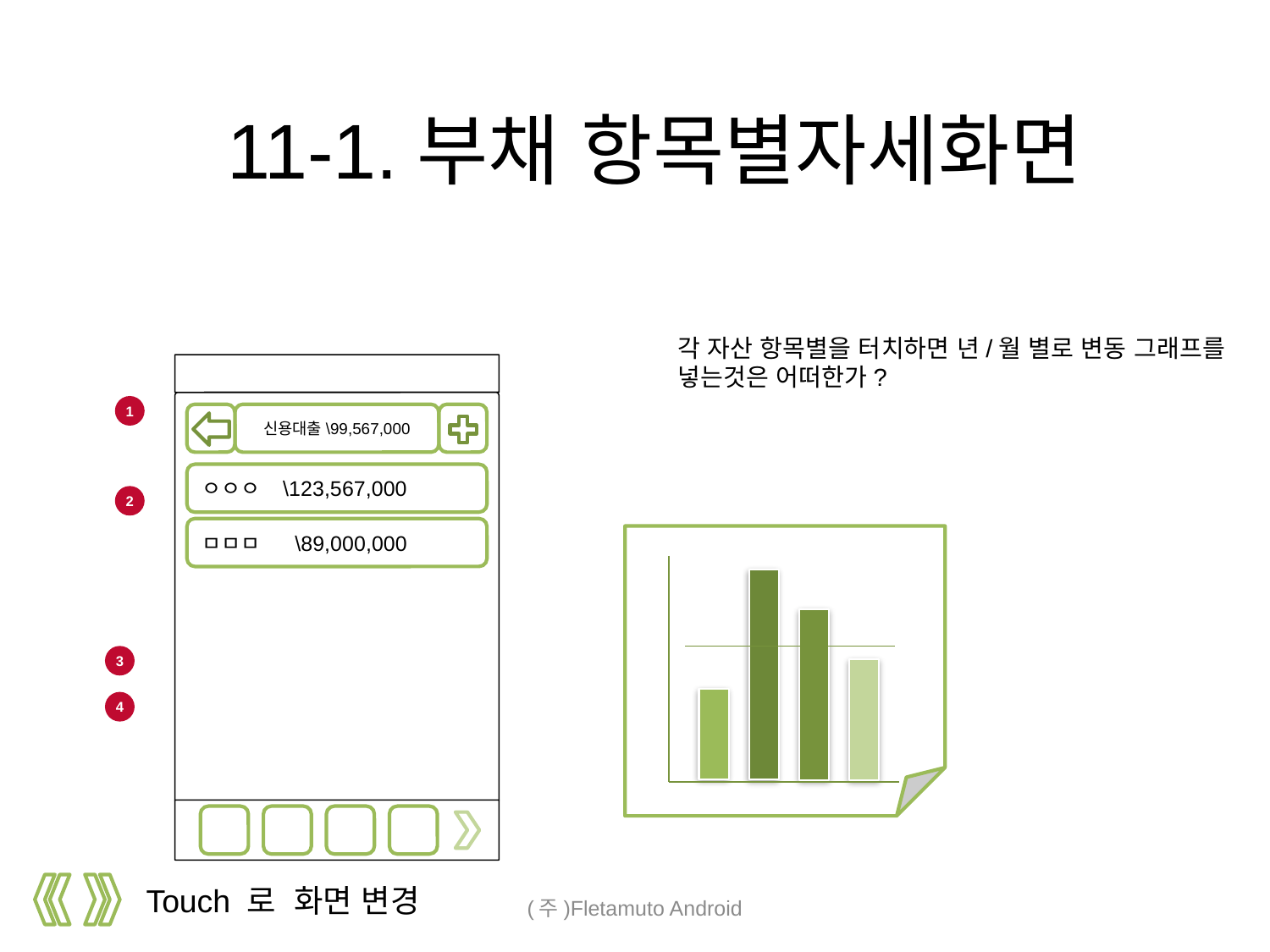

# 11-1.부채 항목별자세화면
3
1
4
각 자산 항목별을 터치하면 년/월 별로 변동 그래프를 넣는것은 어떠한가?

신용대출\99,567,000

ㅇㅇㅇ   \123,567,000
ㅁㅁㅁ     \89,000,000

1

1
부채 35%
통신비 10%
2

문화생활 10%

쇼핑 20%

음식 50%

3

4

Touch 로  화면 변경
(주)Fletamuto Android